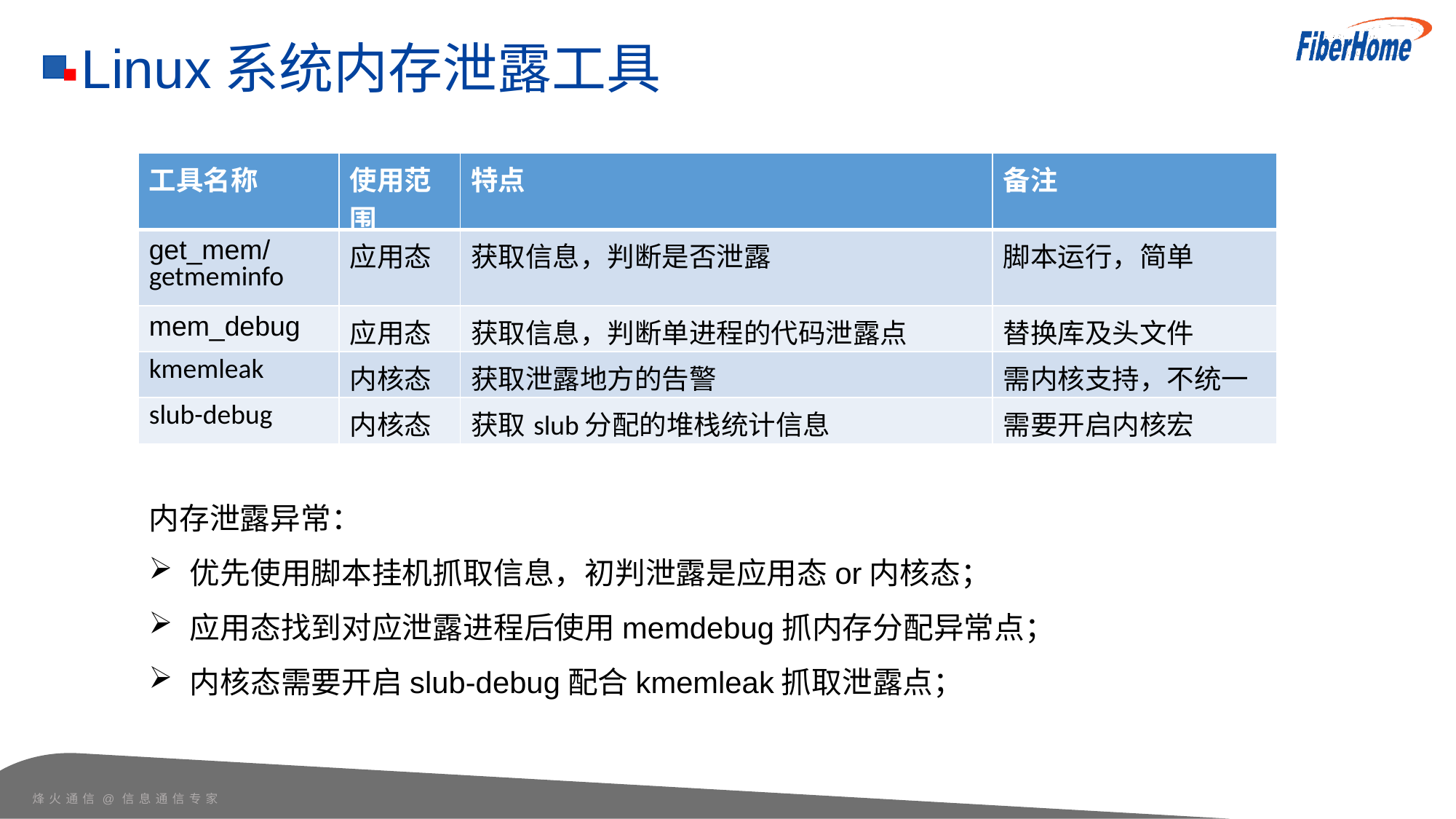

Linux系统内存泄露工具
| 工具名称 | 使用范围 | 特点 | 备注 |
| --- | --- | --- | --- |
| get\_mem/getmeminfo | 应用态 | 获取信息，判断是否泄露 | 脚本运行，简单 |
| mem\_debug | 应用态 | 获取信息，判断单进程的代码泄露点 | 替换库及头文件 |
| kmemleak | 内核态 | 获取泄露地方的告警 | 需内核支持，不统一 |
| slub-debug | 内核态 | 获取slub分配的堆栈统计信息 | 需要开启内核宏 |

内存泄露异常：
优先使用脚本挂机抓取信息，初判泄露是应用态or内核态；
应用态找到对应泄露进程后使用memdebug抓内存分配异常点；
内核态需要开启slub-debug配合kmemleak抓取泄露点；